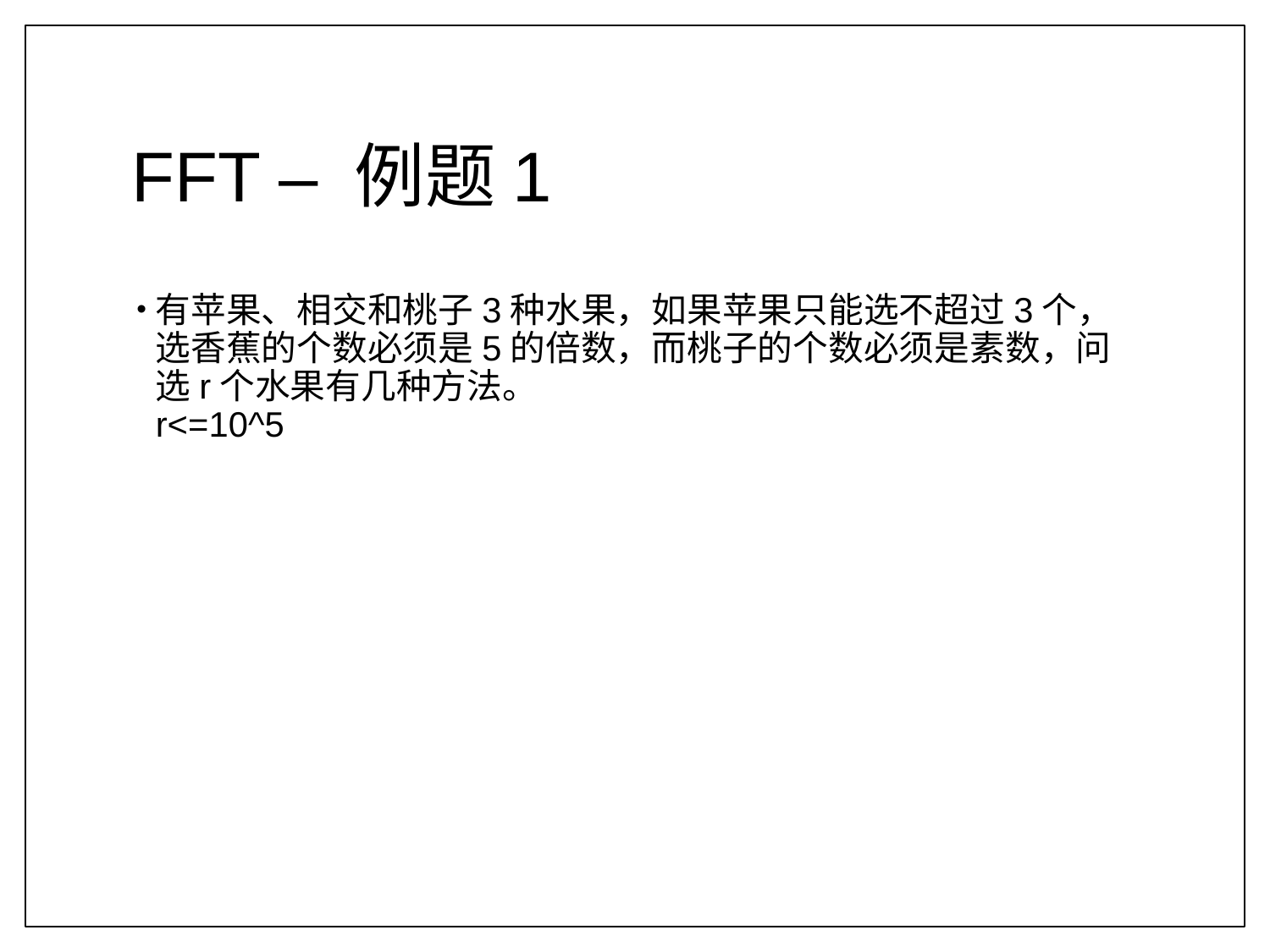

# FFT – 例题1
有苹果、相交和桃子3种水果，如果苹果只能选不超过3个，选香蕉的个数必须是5的倍数，而桃子的个数必须是素数，问选r个水果有几种方法。
r<=10^5